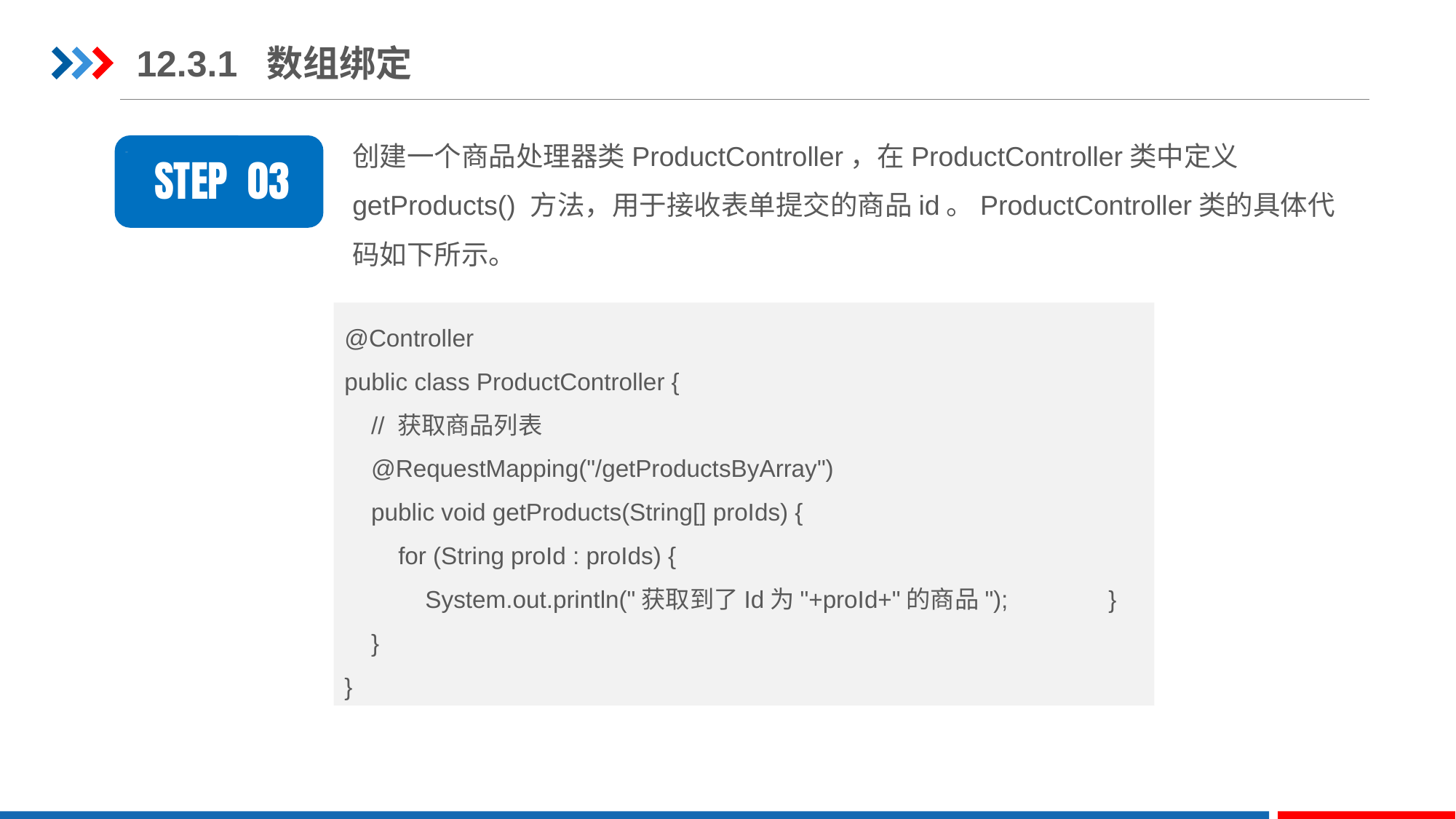

12.3.1  数组绑定
创建一个商品处理器类ProductController，在ProductController类中定义getProducts() 方法，用于接收表单提交的商品id。ProductController类的具体代码如下所示。

STEP  03
@Controller
public class ProductController {
    // 获取商品列表
    @RequestMapping("/getProductsByArray")
    public void getProducts(String[] proIds) {
        for (String proId : proIds) {
            System.out.println("获取到了Id为"+proId+"的商品");	}
    }
}